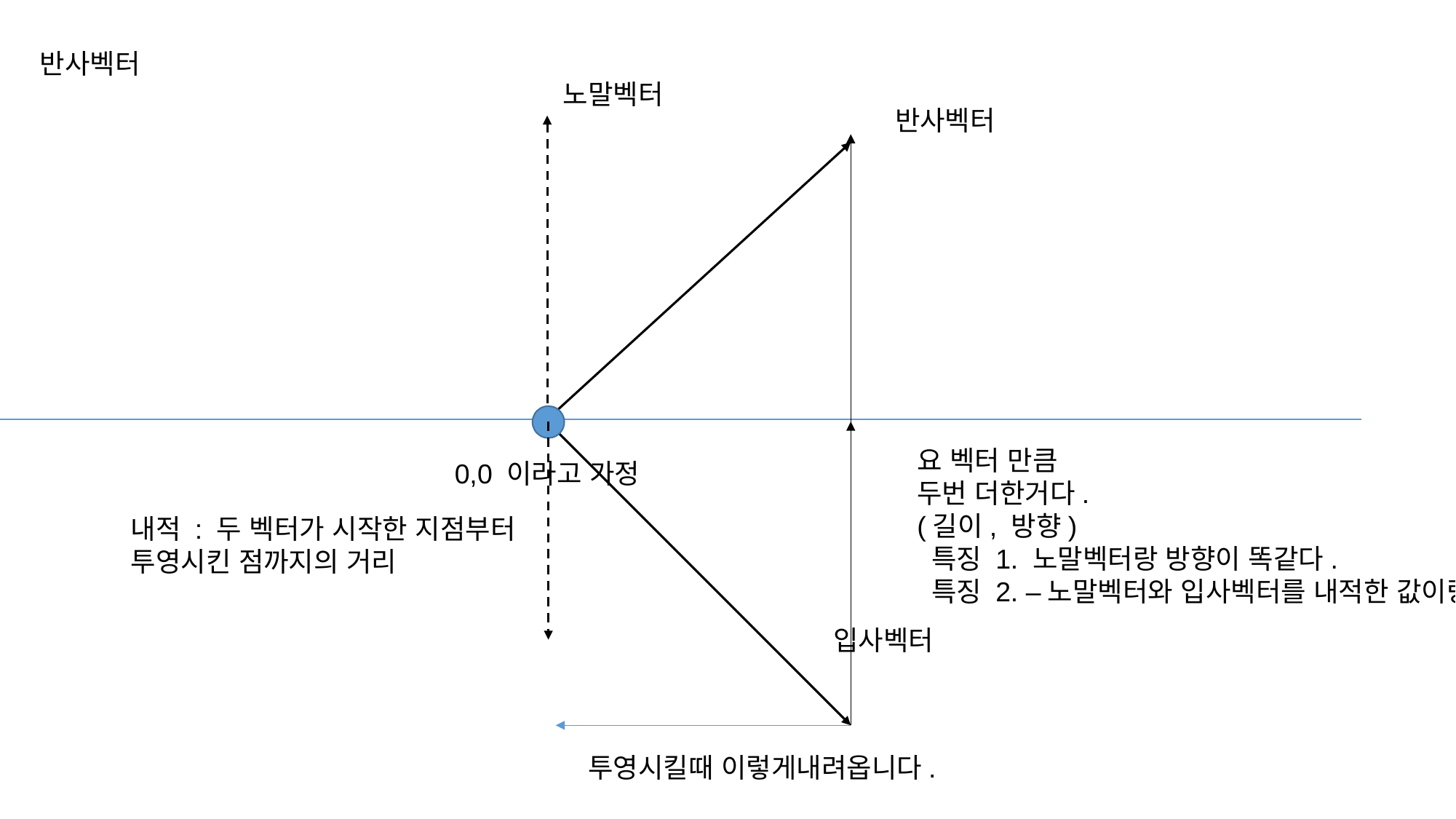

반사벡터
노말벡터
반사벡터

입사벡터
요 벡터 만큼
두번 더한거다.
(길이, 방향)
 특징 1. 노말벡터랑 방향이 똑같다.
 특징 2. –노말벡터와 입사벡터를 내적한 값이랑 길이가 같다.
0,0 이라고 가정
내적 : 두 벡터가 시작한 지점부터
투영시킨 점까지의 거리
투영시킬때 이렇게내려옵니다.